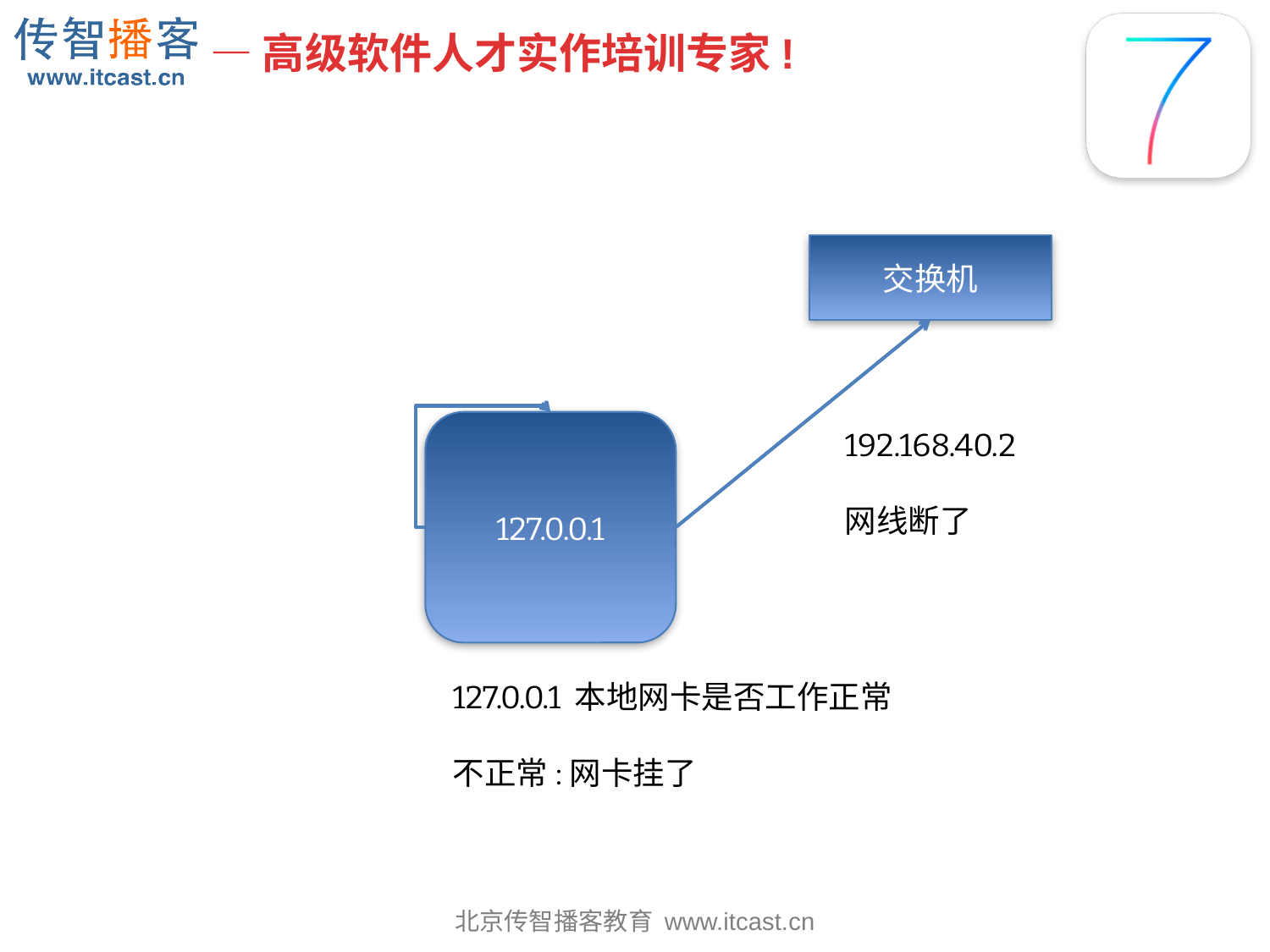

交换机
127.0.0.1
192.168.40.2

网线断了
127.0.0.1 本地网卡是否工作正常

不正常:网卡挂了